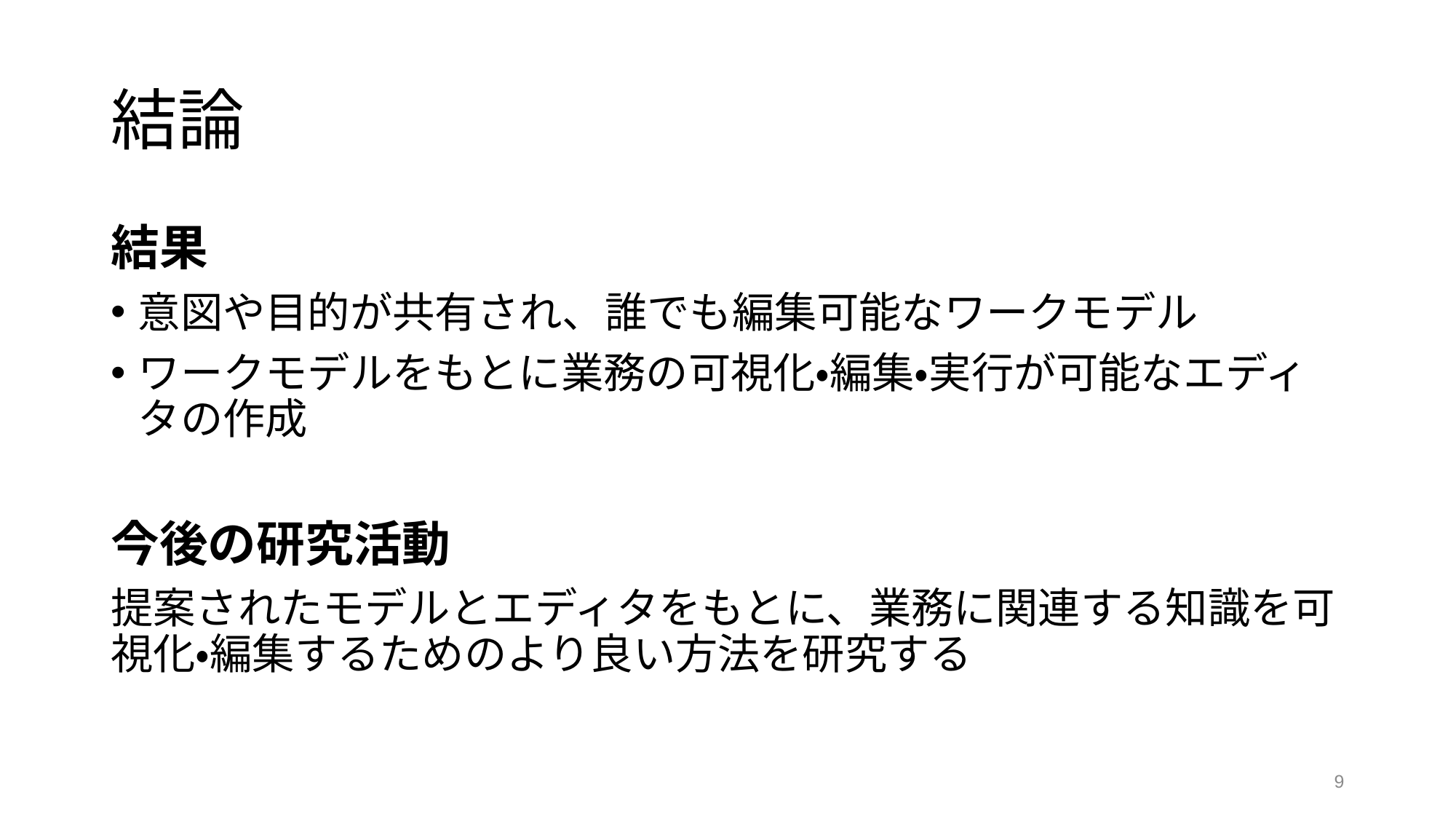

# 結論
結果
意図や目的が共有され、誰でも編集可能なワークモデル
ワークモデルをもとに業務の可視化・編集・実行が可能なエディタの作成

今後の研究活動
提案されたモデルとエディタをもとに、業務に関連する知識を可視化・編集するためのより良い方法を研究する
9